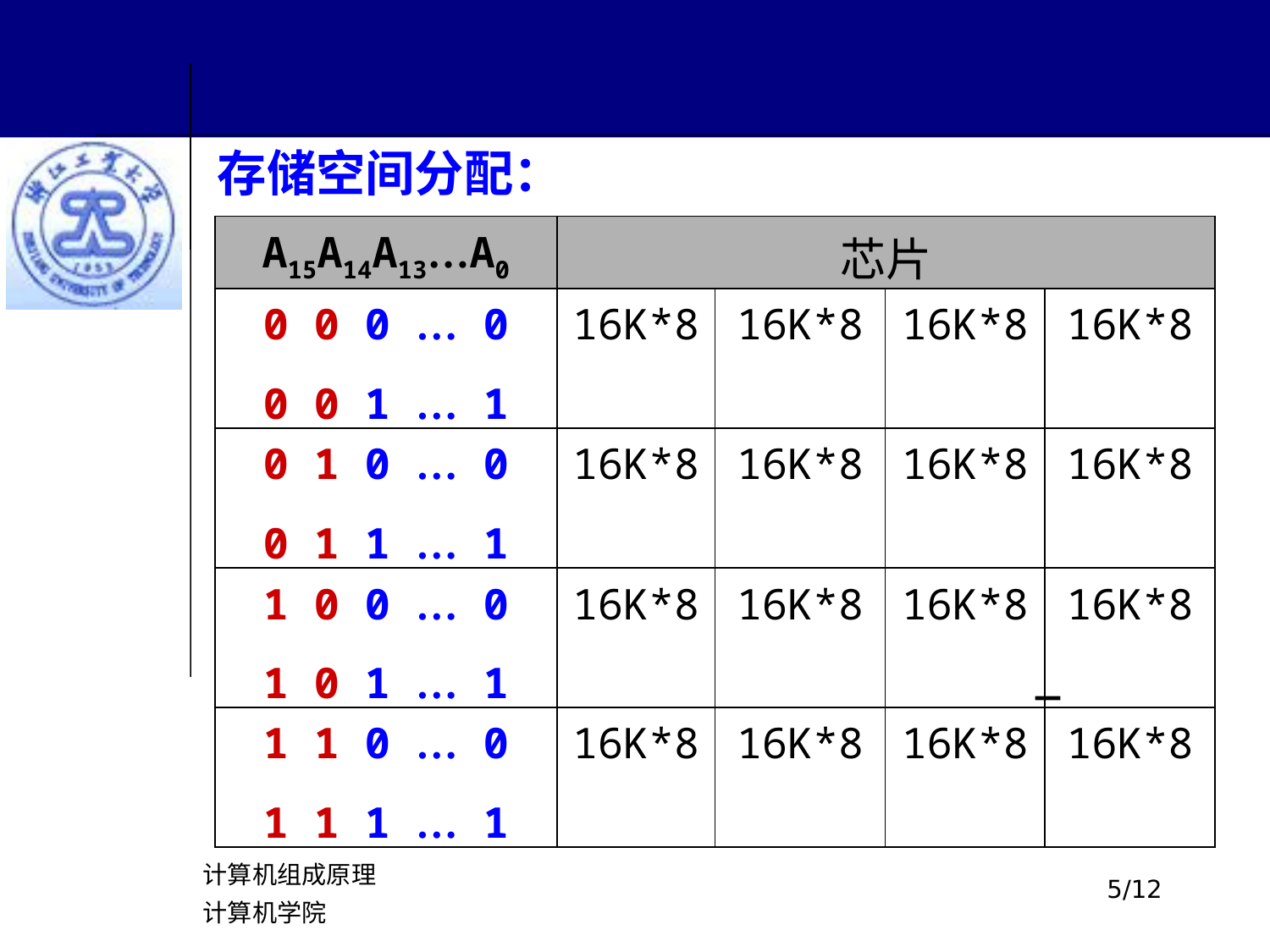

存储空间分配：
| A15A14A13…A0 | 芯片 |  |  |  |
| --- | --- | --- | --- | --- |
| 0 0 0 … 0 0 0 1 … 1 | 16K\*8 | 16K\*8 | 16K\*8 | 16K\*8 |
| 0 1 0 … 0 0 1 1 … 1 | 16K\*8 | 16K\*8 | 16K\*8 | 16K\*8 |
| 1 0 0 … 0 1 0 1 … 1 | 16K\*8 | 16K\*8 | 16K\*8 | 16K\*8 |
| 1 1 0 … 0 1 1 1 … 1 | 16K\*8 | 16K\*8 | 16K\*8 | 16K\*8 |

计算机组成原理
计算机学院

5/12